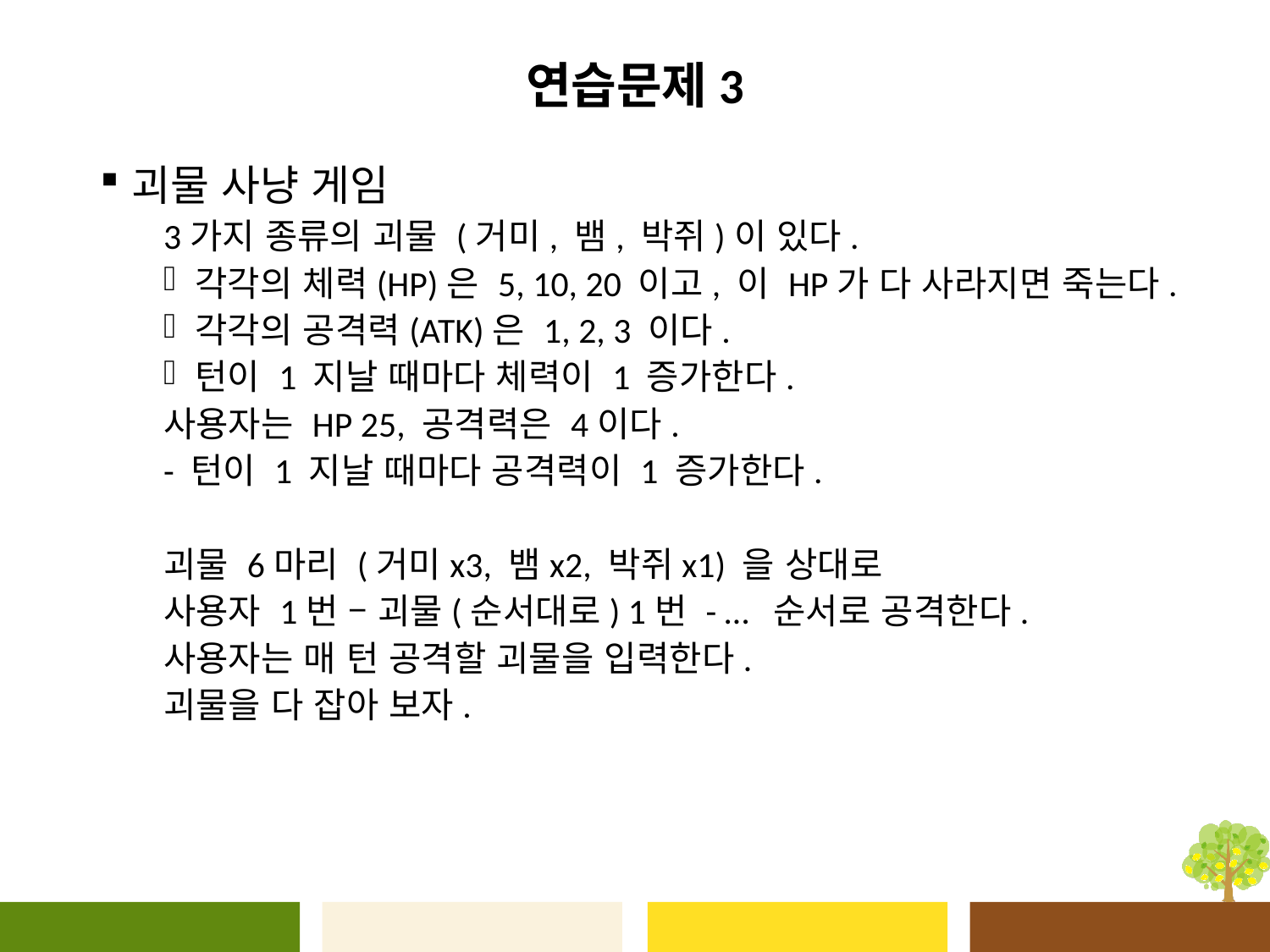

# 연습문제3
괴물 사냥 게임
3가지 종류의 괴물 (거미, 뱀, 박쥐)이 있다.
각각의 체력(HP)은 5, 10, 20 이고, 이 HP가 다 사라지면 죽는다.
각각의 공격력(ATK)은 1, 2, 3 이다.
턴이 1 지날 때마다 체력이 1 증가한다.
사용자는 HP 25, 공격력은 4이다.
- 턴이 1 지날 때마다 공격력이 1 증가한다.

괴물 6마리 (거미x3, 뱀x2, 박쥐x1) 을 상대로
사용자 1번 – 괴물(순서대로) 1번 - …  순서로 공격한다.
사용자는 매 턴 공격할 괴물을 입력한다.
괴물을 다 잡아 보자.